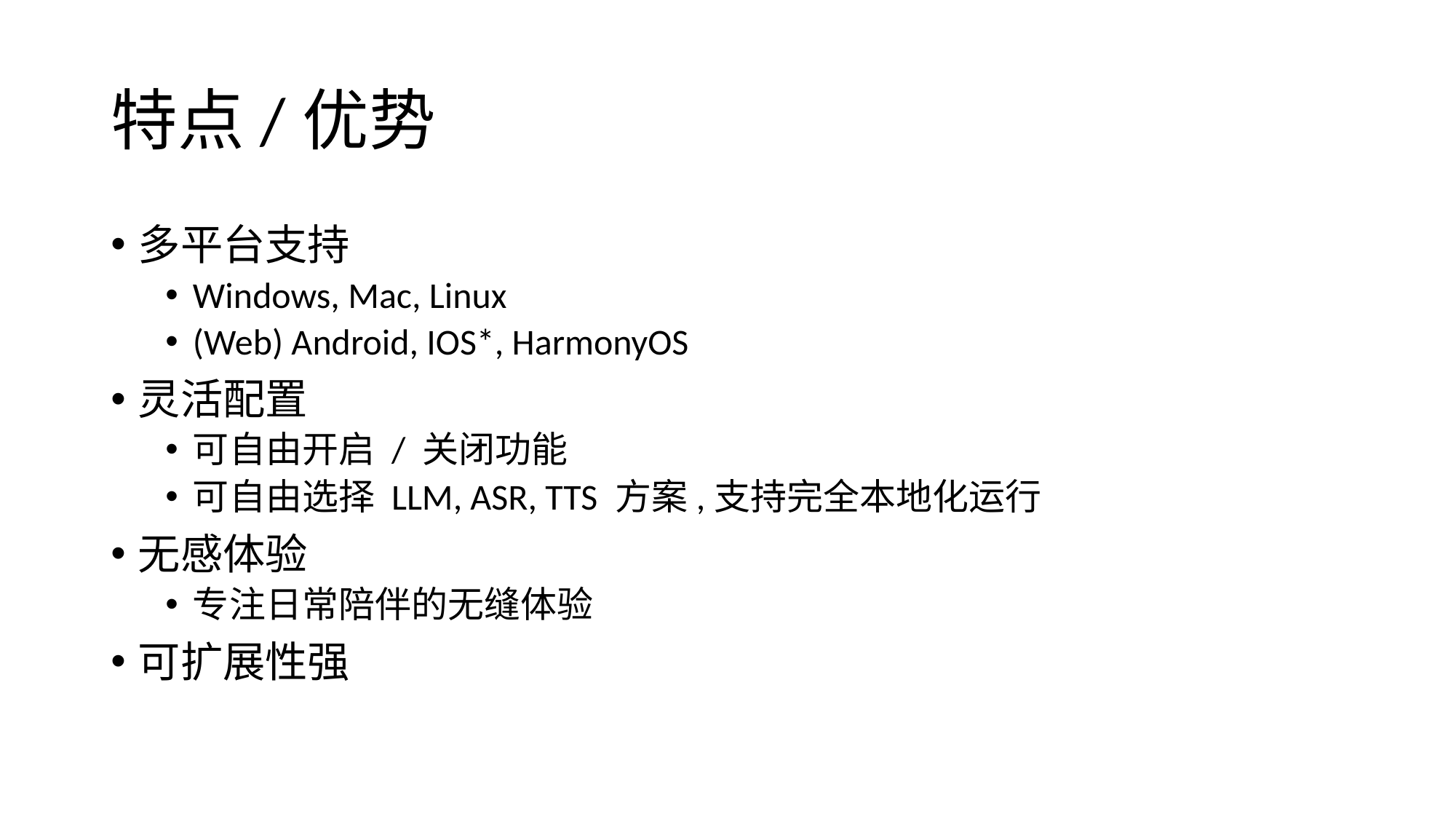

# 特点/优势
多平台支持
Windows, Mac, Linux
(Web) Android, IOS*, HarmonyOS
灵活配置
可自由开启 / 关闭功能
可自由选择 LLM, ASR, TTS 方案,支持完全本地化运行
无感体验
专注日常陪伴的无缝体验
可扩展性强